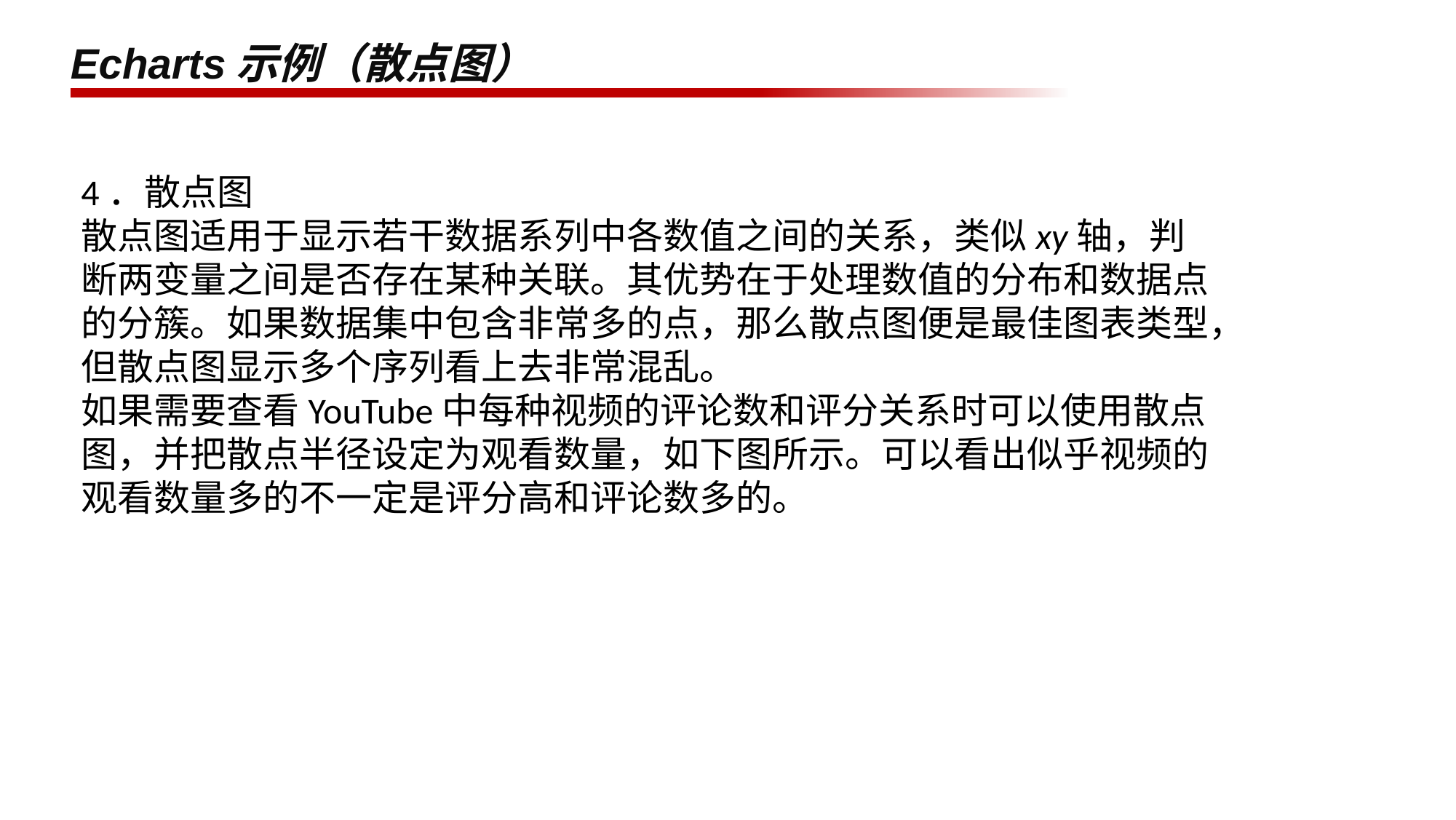

# Echarts示例（散点图）

4．散点图
散点图适用于显示若干数据系列中各数值之间的关系，类似xy轴，判断两变量之间是否存在某种关联。其优势在于处理数值的分布和数据点的分簇。如果数据集中包含非常多的点，那么散点图便是最佳图表类型，但散点图显示多个序列看上去非常混乱。
如果需要查看YouTube中每种视频的评论数和评分关系时可以使用散点图，并把散点半径设定为观看数量，如下图所示。可以看出似乎视频的观看数量多的不一定是评分高和评论数多的。